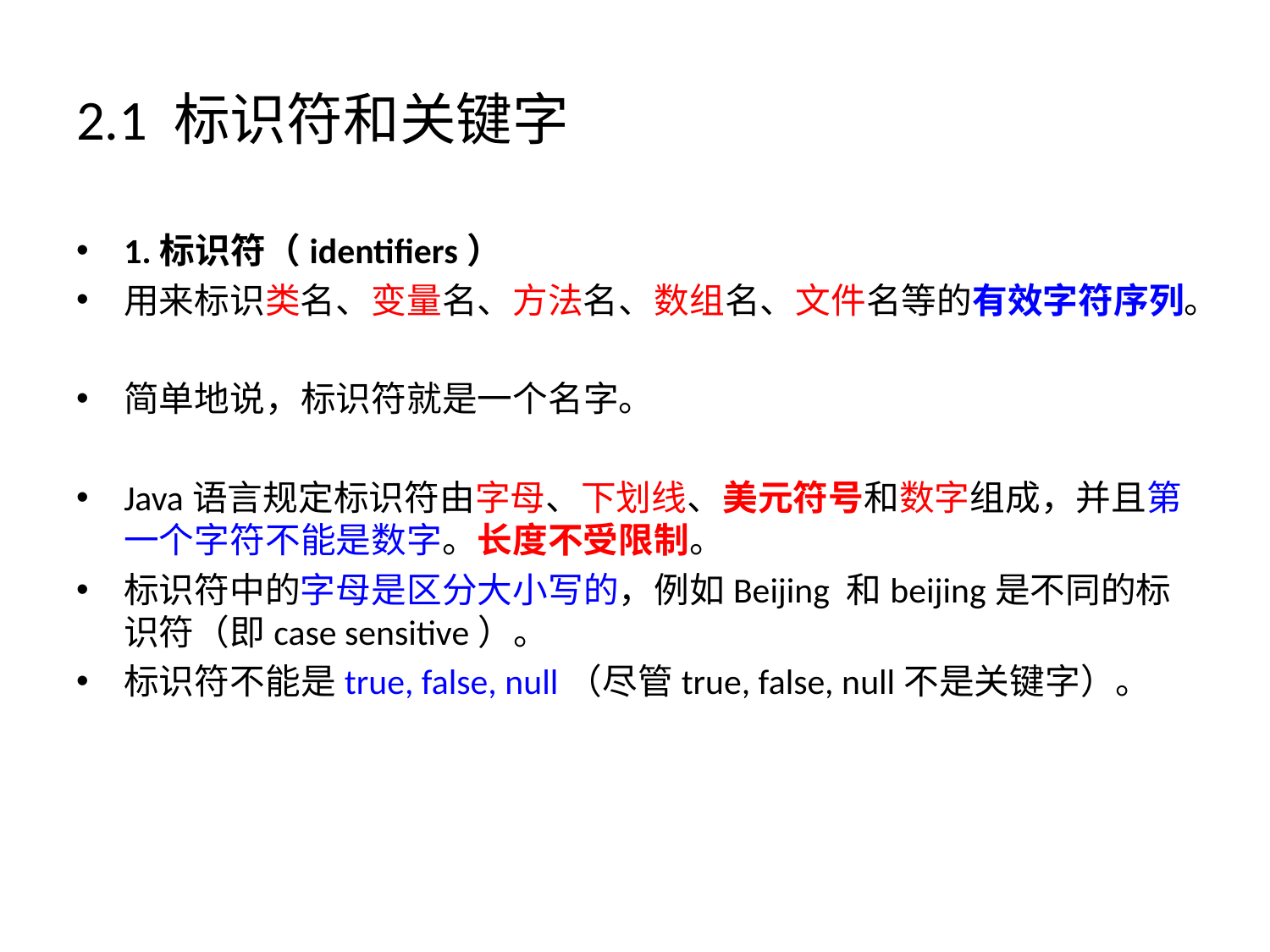

# 2.1 标识符和关键字
1.标识符（identifiers）
用来标识类名、变量名、方法名、数组名、文件名等的有效字符序列。

简单地说，标识符就是一个名字。

Java语言规定标识符由字母、下划线、美元符号和数字组成，并且第一个字符不能是数字。长度不受限制。
标识符中的字母是区分大小写的，例如Beijing 和beijing是不同的标识符（即case sensitive）。
标识符不能是true, false, null（尽管true, false, null不是关键字）。